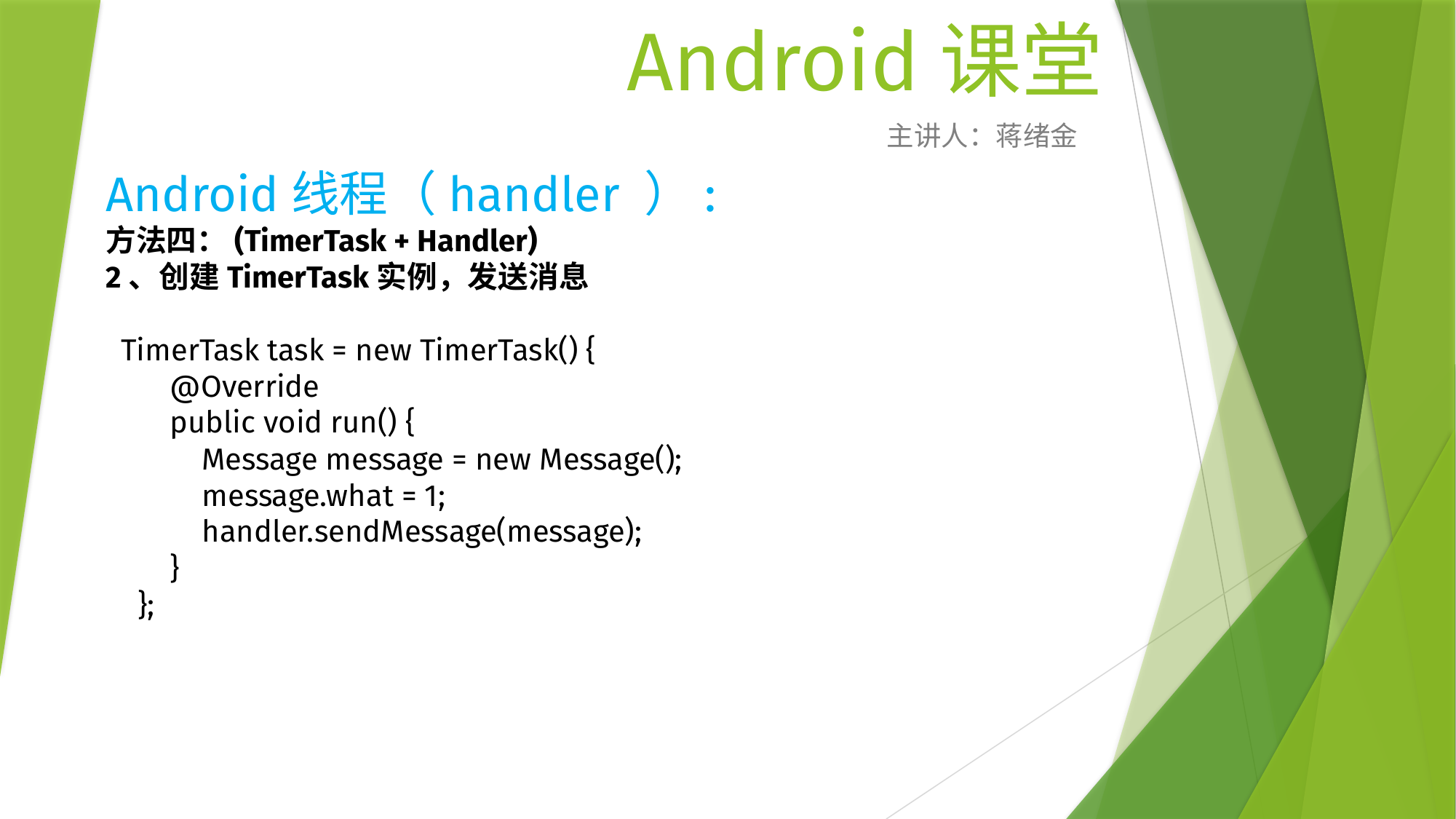

# Android课堂
主讲人：蒋绪金
Android线程（handler ）:
方法四：(TimerTask + Handler)
2、创建TimerTask实例，发送消息

  TimerTask task = new TimerTask() {
        @Override
        public void run() {
            Message message = new Message();
            message.what = 1;
            handler.sendMessage(message);
        }
    };